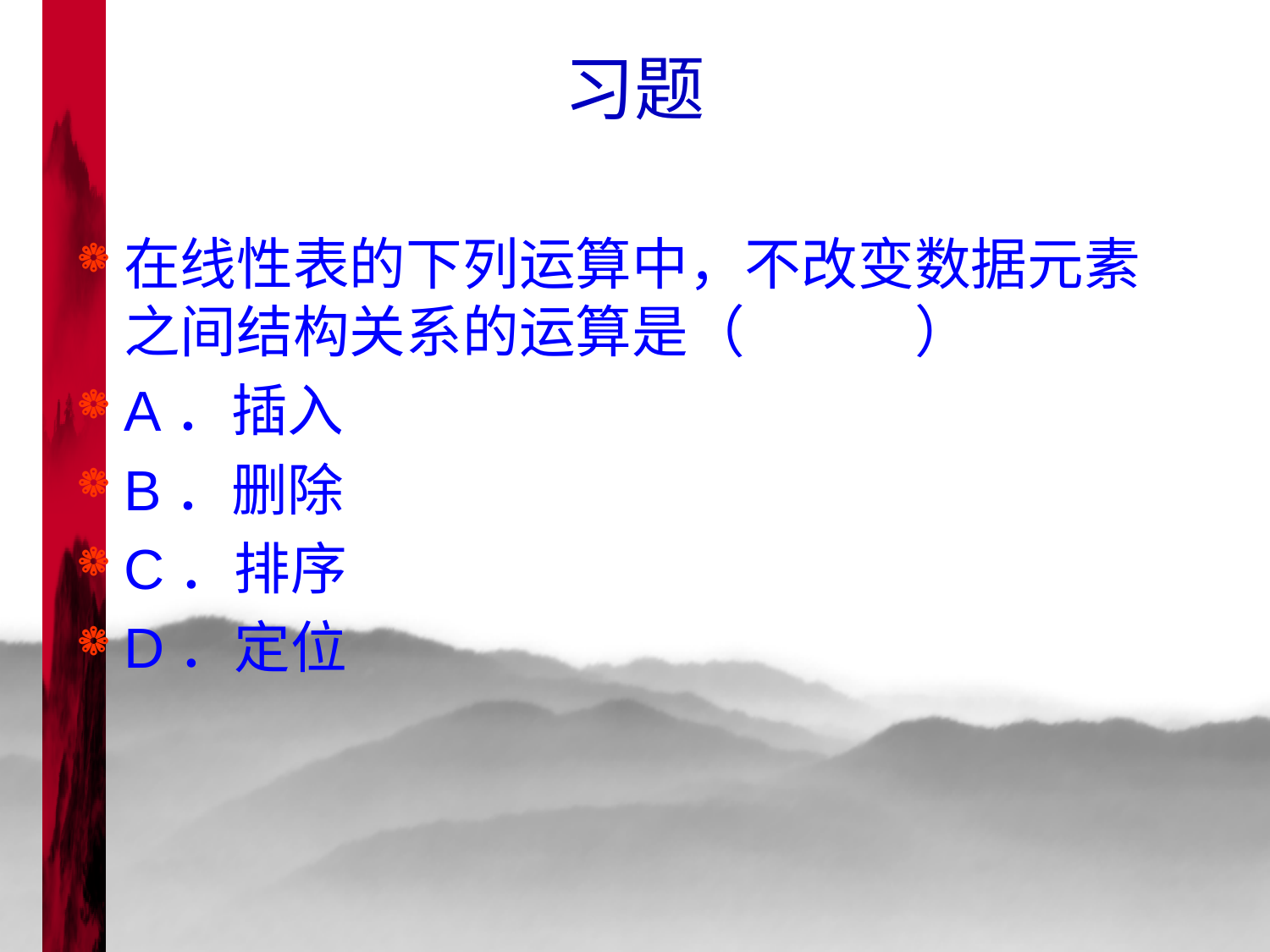

# 习题
在线性表的下列运算中，不改变数据元素之间结构关系的运算是（　　　）
A．插入
B．删除
C．排序
D．定位